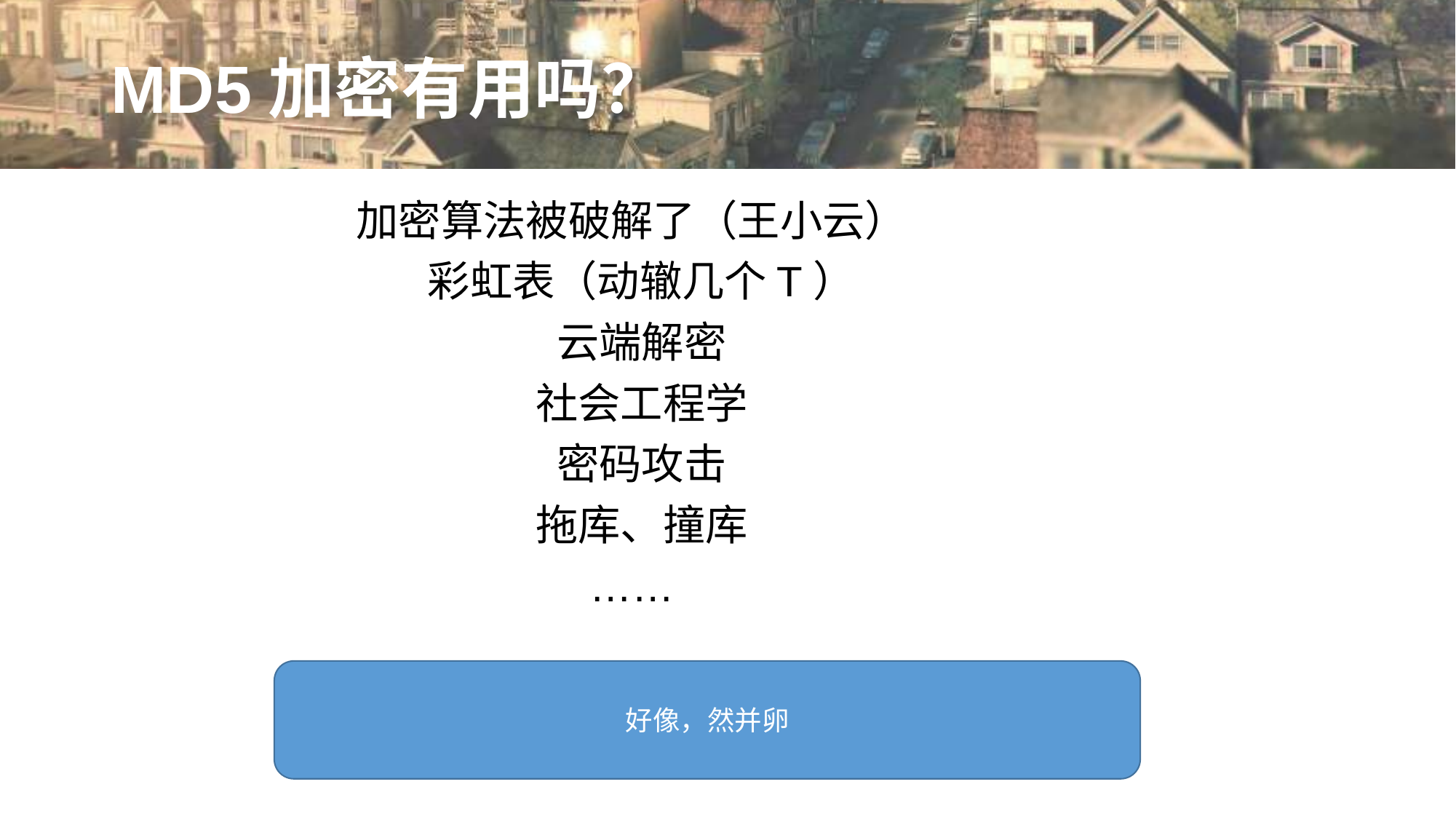

# MD5加密有用吗？
加密算法被破解了（王小云）
 彩虹表（动辙几个T）
 云端解密
 社会工程学
 密码攻击
 拖库、撞库
……

好像，然并卵